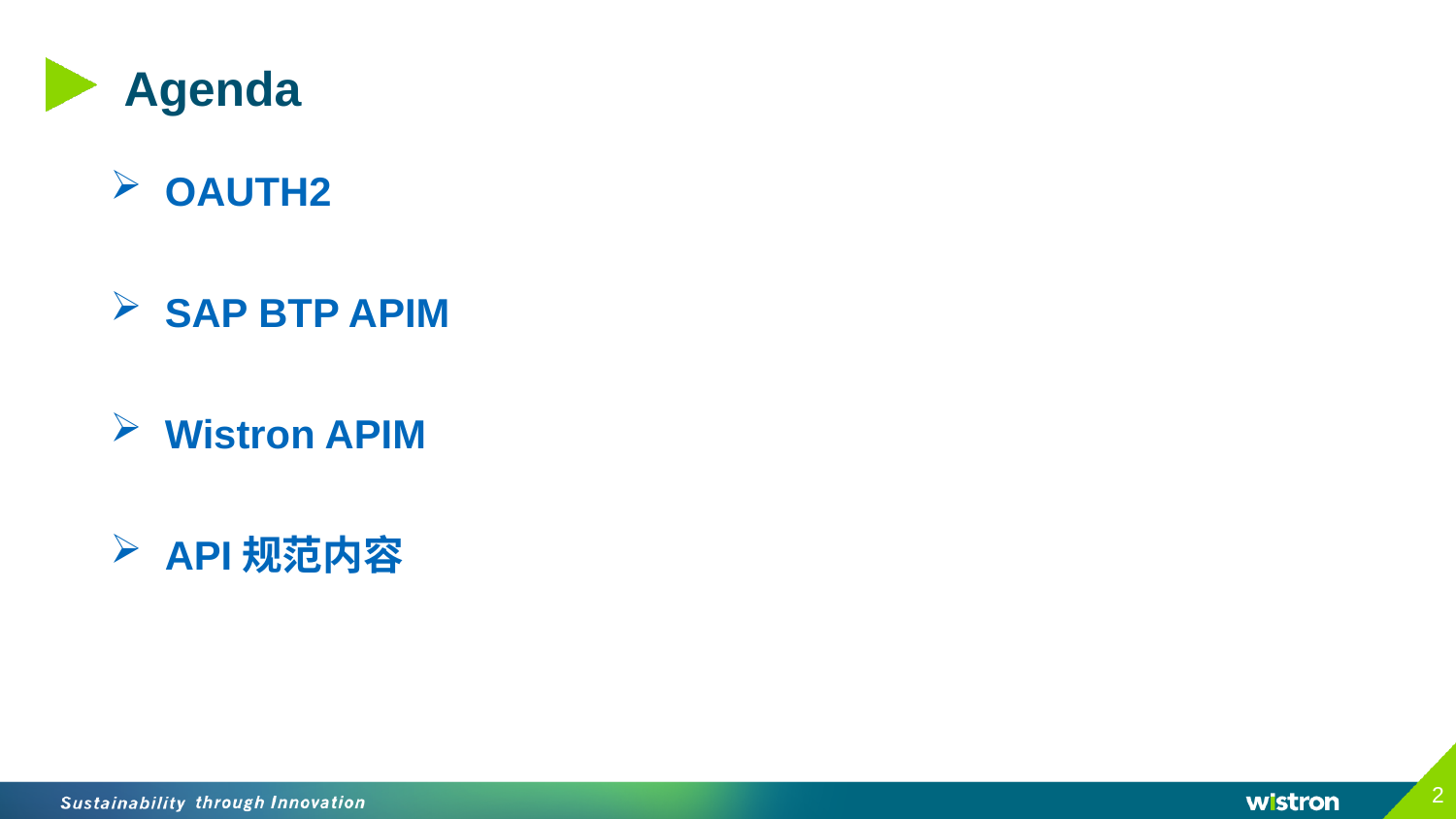

# Agenda
OAUTH2
SAP BTP APIM
Wistron APIM
API规范内容
2